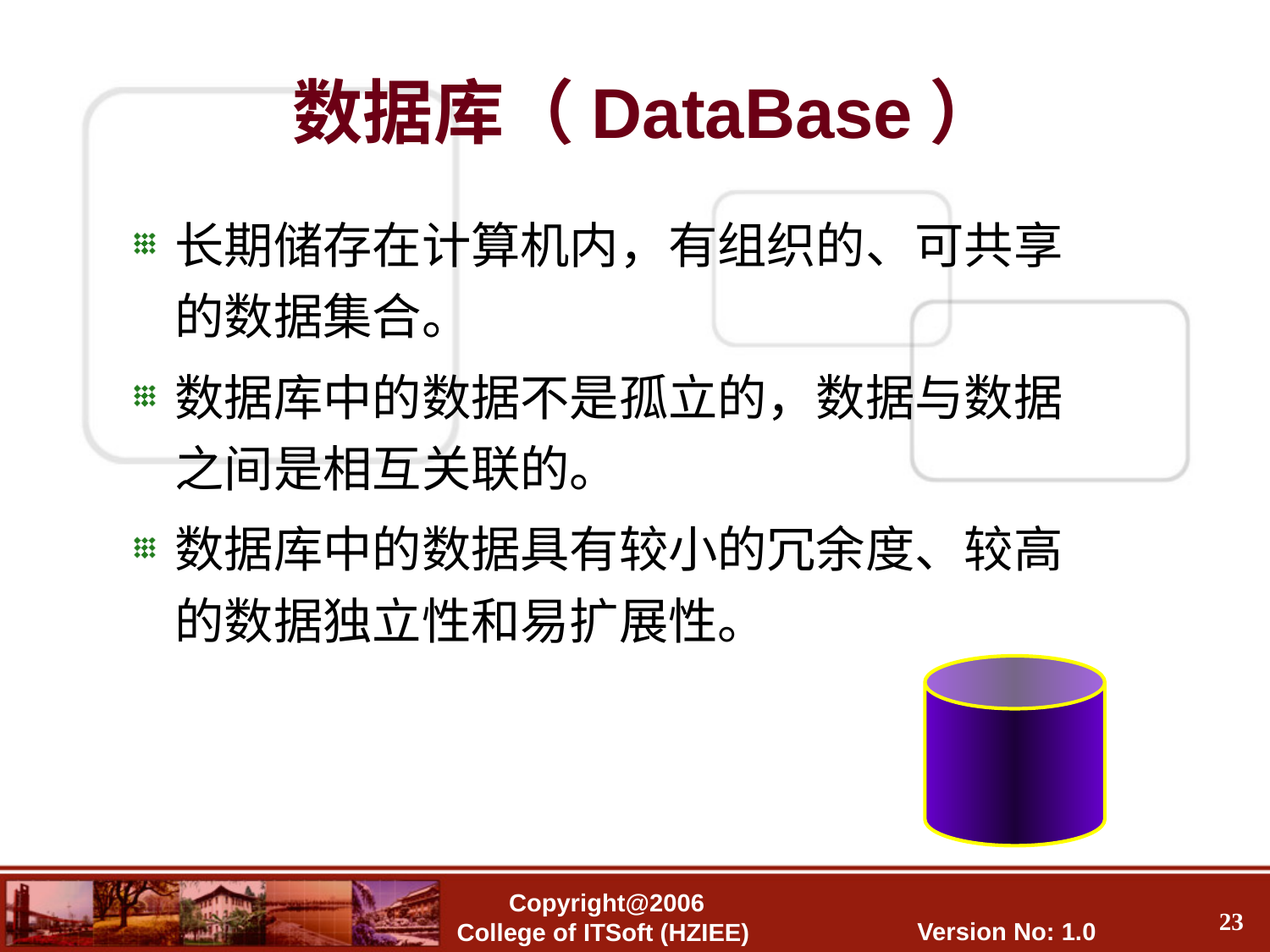

数据库（DataBase）
长期储存在计算机内，有组织的、可共享的数据集合。
数据库中的数据不是孤立的，数据与数据之间是相互关联的。
数据库中的数据具有较小的冗余度、较高的数据独立性和易扩展性。